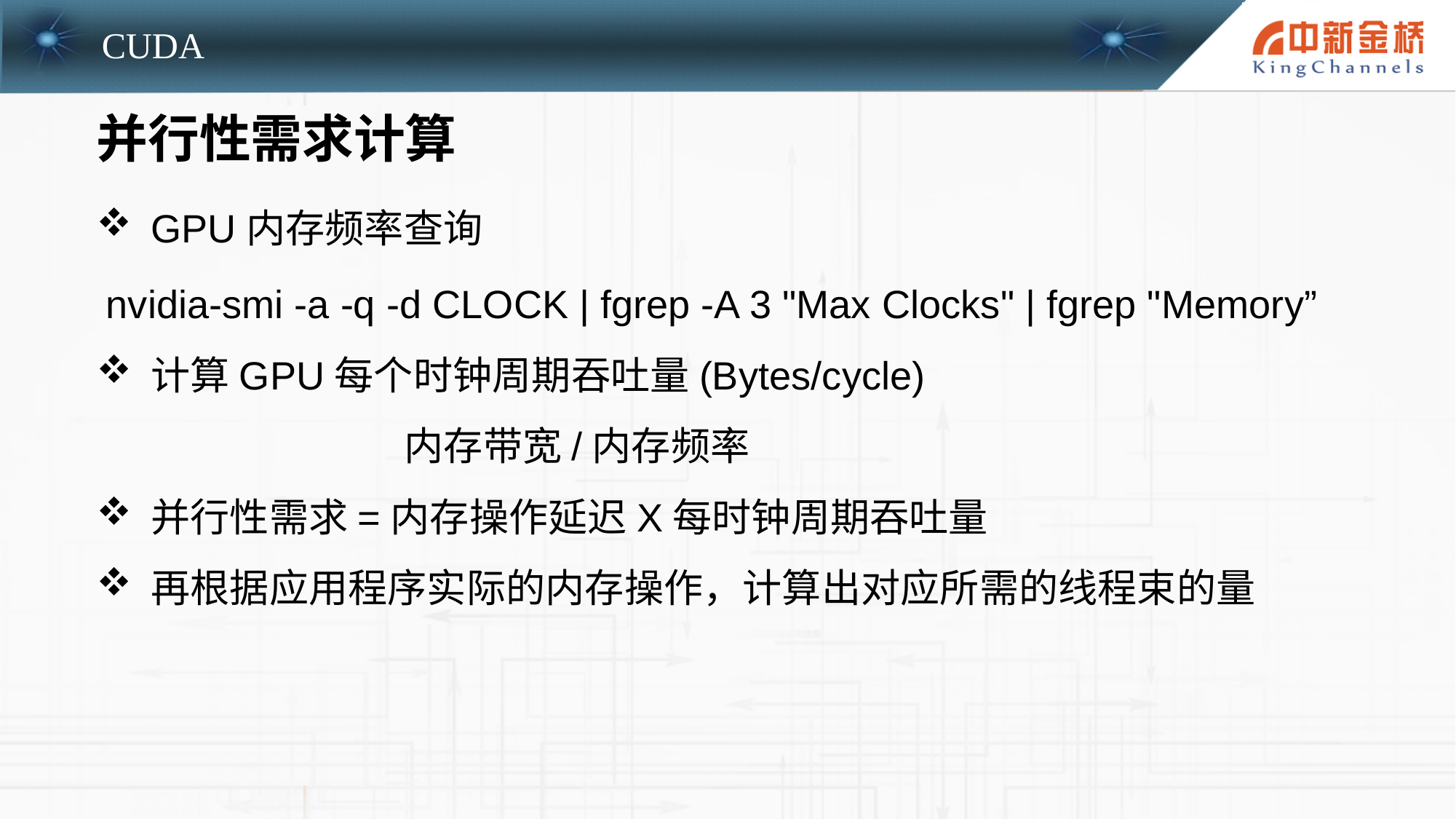

并行性需求计算
GPU内存频率查询
 nvidia-smi -a -q -d CLOCK | fgrep -A 3 "Max Clocks" | fgrep "Memory”
计算GPU每个时钟周期吞吐量(Bytes/cycle)
   		         内存带宽/内存频率
并行性需求=内存操作延迟X每时钟周期吞吐量
再根据应用程序实际的内存操作，计算出对应所需的线程束的量